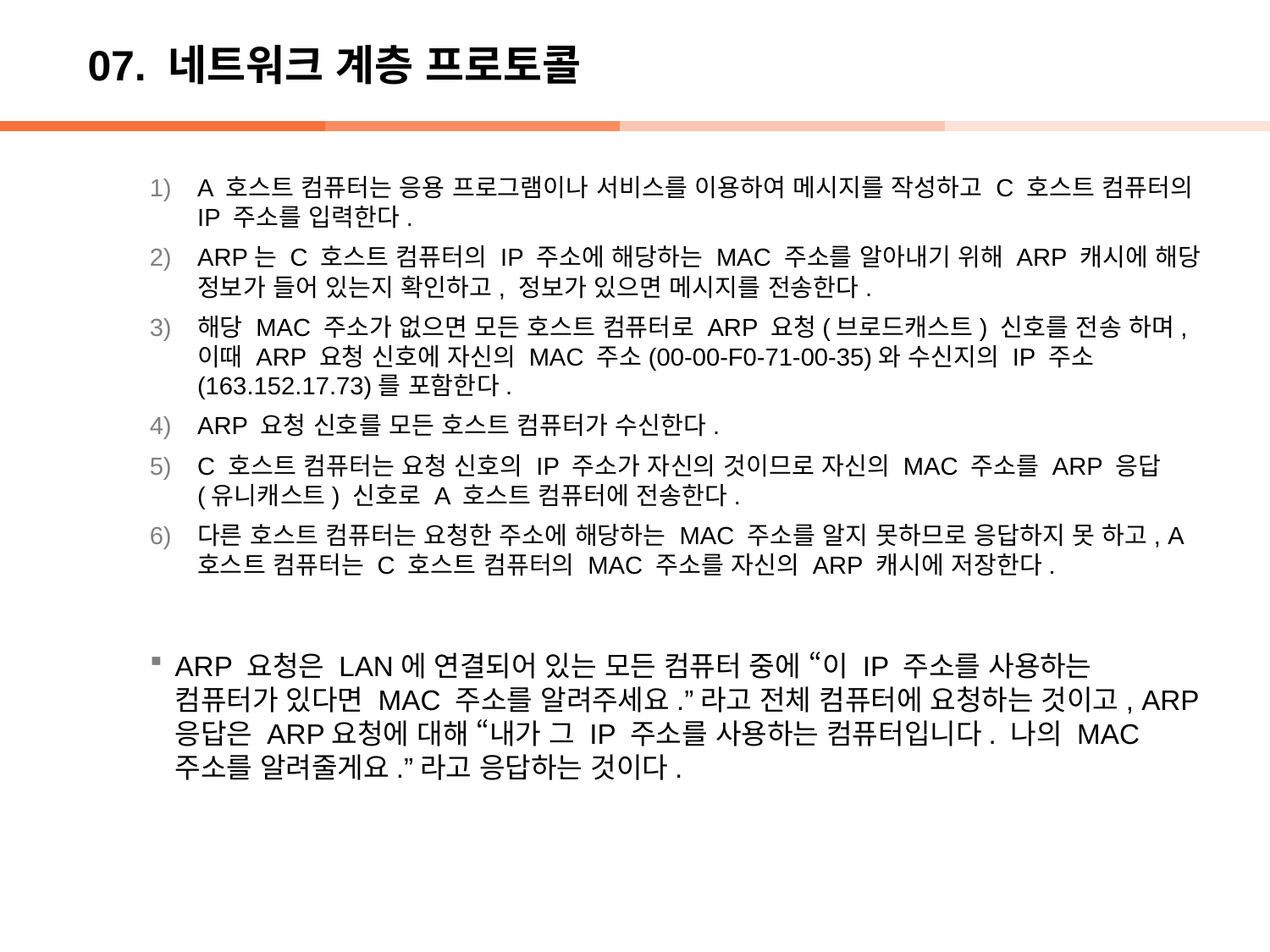

# 07. 네트워크 계층 프로토콜
A 호스트 컴퓨터는 응용 프로그램이나 서비스를 이용하여 메시지를 작성하고 C 호스트 컴퓨터의 IP 주소를 입력한다.
ARP는 C 호스트 컴퓨터의 IP 주소에 해당하는 MAC 주소를 알아내기 위해 ARP 캐시에 해당 정보가 들어 있는지 확인하고, 정보가 있으면 메시지를 전송한다.
해당 MAC 주소가 없으면 모든 호스트 컴퓨터로 ARP 요청(브로드캐스트) 신호를 전송 하며, 이때 ARP 요청 신호에 자신의 MAC 주소(00-00-F0-71-00-35)와 수신지의 IP 주소(163.152.17.73)를 포함한다.
ARP 요청 신호를 모든 호스트 컴퓨터가 수신한다.
C 호스트 컴퓨터는 요청 신호의 IP 주소가 자신의 것이므로 자신의 MAC 주소를 ARP 응답(유니캐스트) 신호로 A 호스트 컴퓨터에 전송한다.
다른 호스트 컴퓨터는 요청한 주소에 해당하는 MAC 주소를 알지 못하므로 응답하지 못 하고, A 호스트 컴퓨터는 C 호스트 컴퓨터의 MAC 주소를 자신의 ARP 캐시에 저장한다.

ARP 요청은 LAN에 연결되어 있는 모든 컴퓨터 중에 “이 IP 주소를 사용하는 컴퓨터가 있다면 MAC 주소를 알려주세요.”라고 전체 컴퓨터에 요청하는 것이고, ARP 응답은 ARP요청에 대해 “내가 그 IP 주소를 사용하는 컴퓨터입니다. 나의 MAC 주소를 알려줄게요.”라고 응답하는 것이다.